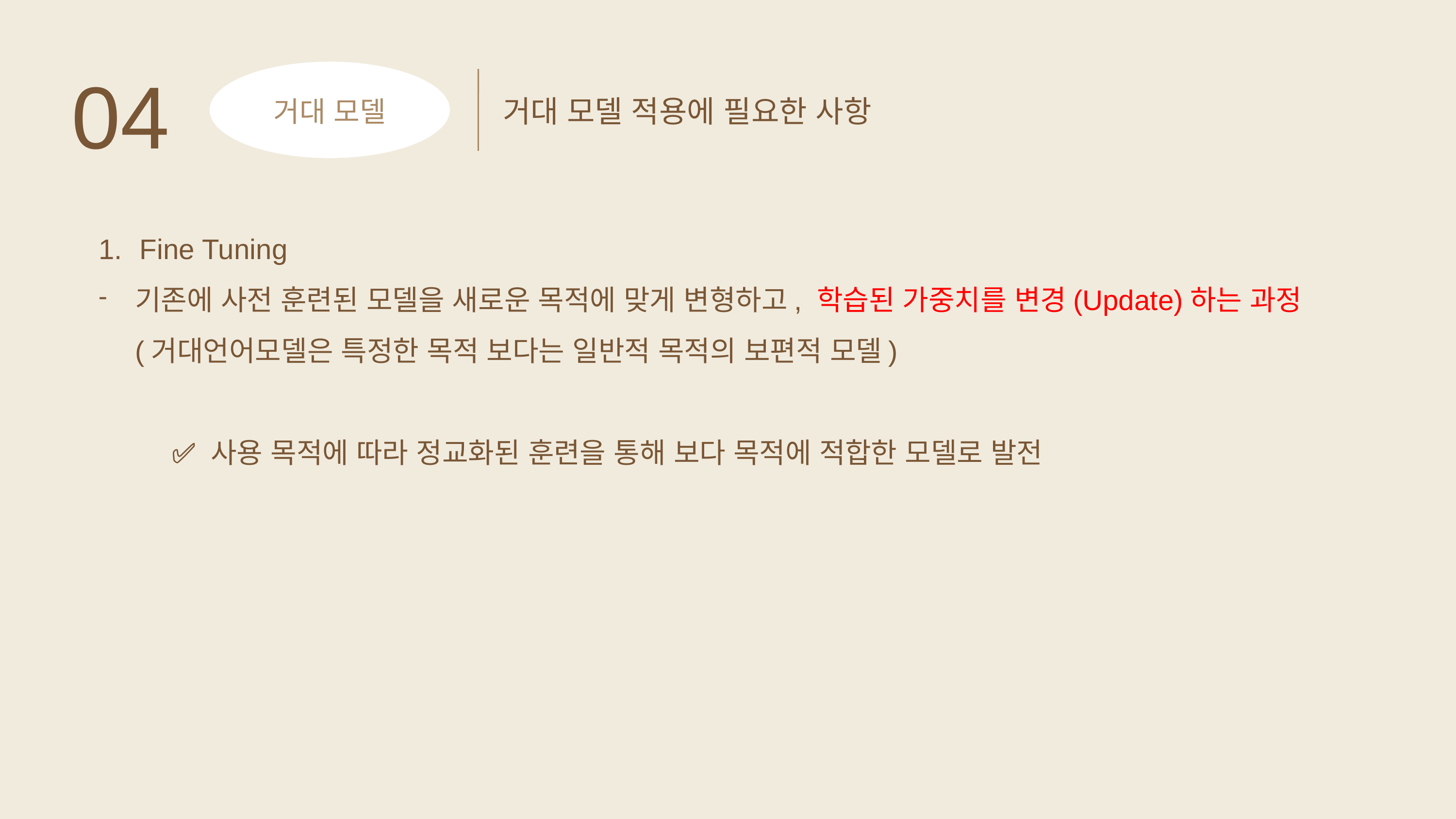

04

거대 모델 적용에 필요한 사항
거대 모델
Fine Tuning
기존에 사전 훈련된 모델을 새로운 목적에 맞게 변형하고, 학습된 가중치를 변경(Update)하는 과정
(거대언어모델은 특정한 목적 보다는 일반적 목적의 보편적 모델)

	✅ 사용 목적에 따라 정교화된 훈련을 통해 보다 목적에 적합한 모델로 발전